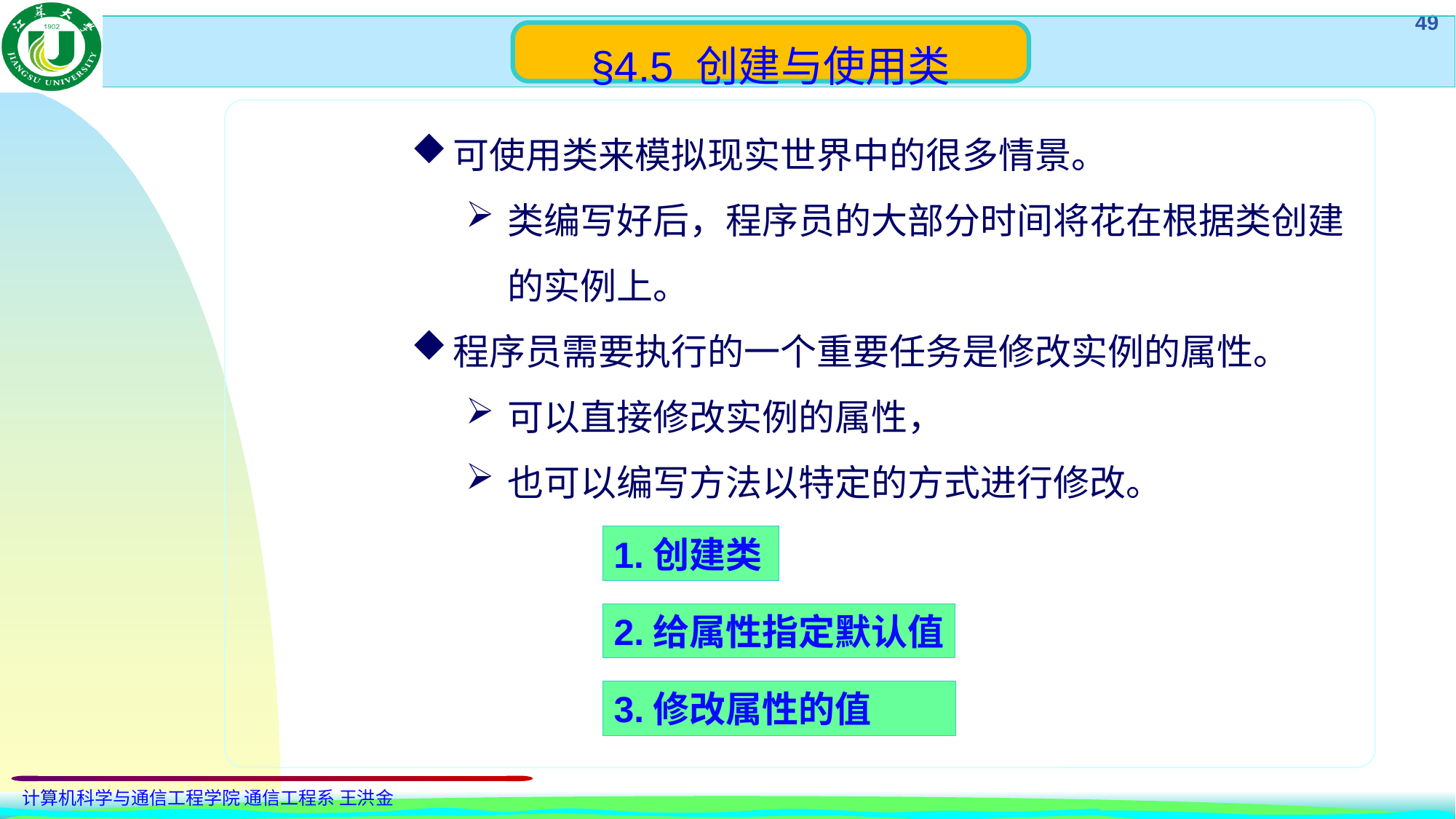

§4.5 创建与使用类
可使用类来模拟现实世界中的很多情景。
类编写好后，程序员的大部分时间将花在根据类创建的实例上。
程序员需要执行的一个重要任务是修改实例的属性。
可以直接修改实例的属性，
也可以编写方法以特定的方式进行修改。
1.创建类
2.给属性指定默认值
3.修改属性的值